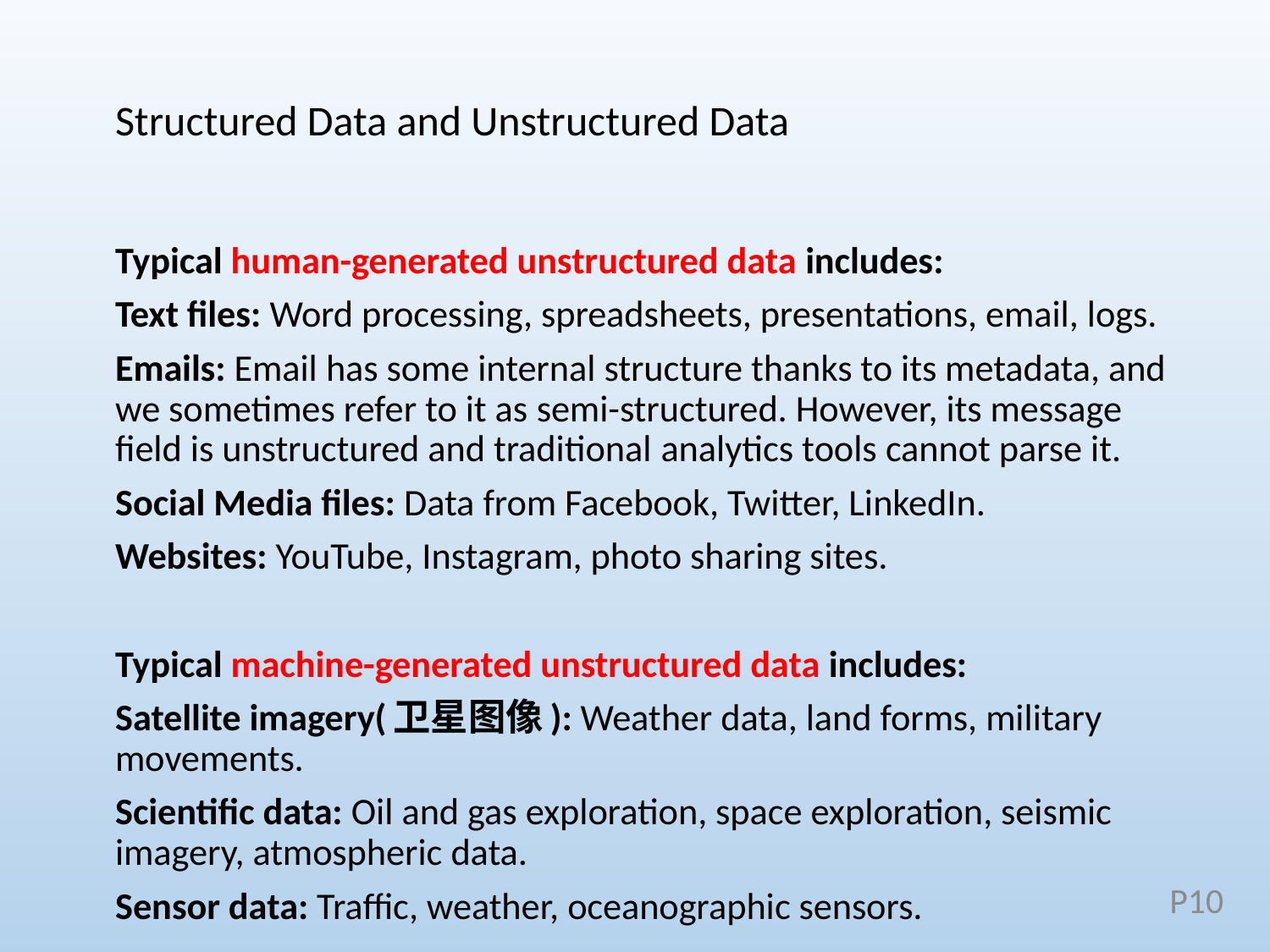

# Structured Data and Unstructured Data

Typical human-generated unstructured data includes:
Text files: Word processing, spreadsheets, presentations, email, logs.
Emails: Email has some internal structure thanks to its metadata, and we sometimes refer to it as semi-structured. However, its message field is unstructured and traditional analytics tools cannot parse it.
Social Media files: Data from Facebook, Twitter, LinkedIn.
Websites: YouTube, Instagram, photo sharing sites.

Typical machine-generated unstructured data includes:
Satellite imagery(卫星图像): Weather data, land forms, military movements.
Scientific data: Oil and gas exploration, space exploration, seismic imagery, atmospheric data.
Sensor data: Traffic, weather, oceanographic sensors.
P10